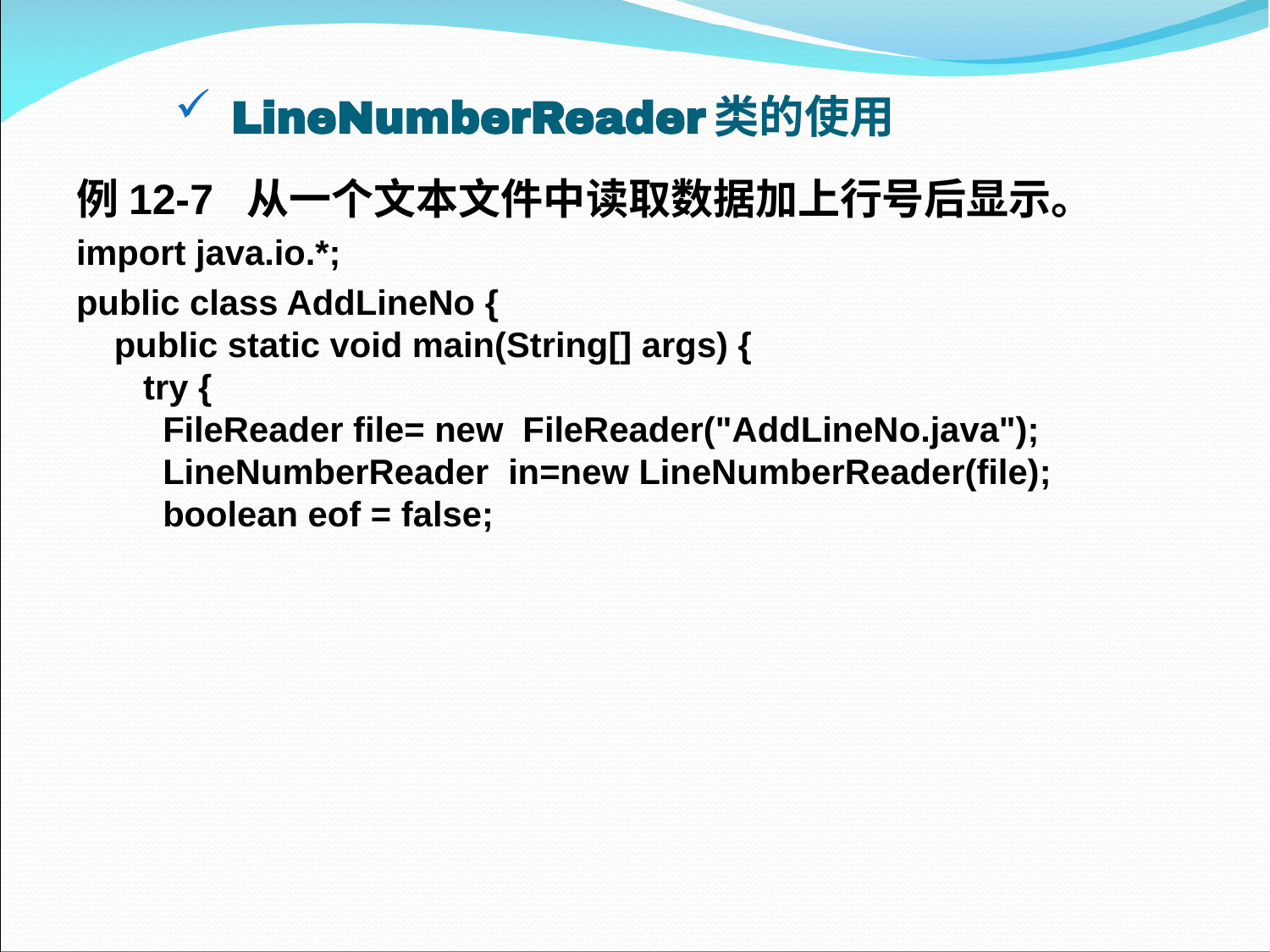

# LineNumberReader类的使用
例12-7  从一个文本文件中读取数据加上行号后显示。
import java.io.*;
public class AddLineNo {
public static void main(String[] args) {
   try {
     FileReader file= new  FileReader("AddLineNo.java");
     LineNumberReader  in=new LineNumberReader(file);
     boolean eof = false;